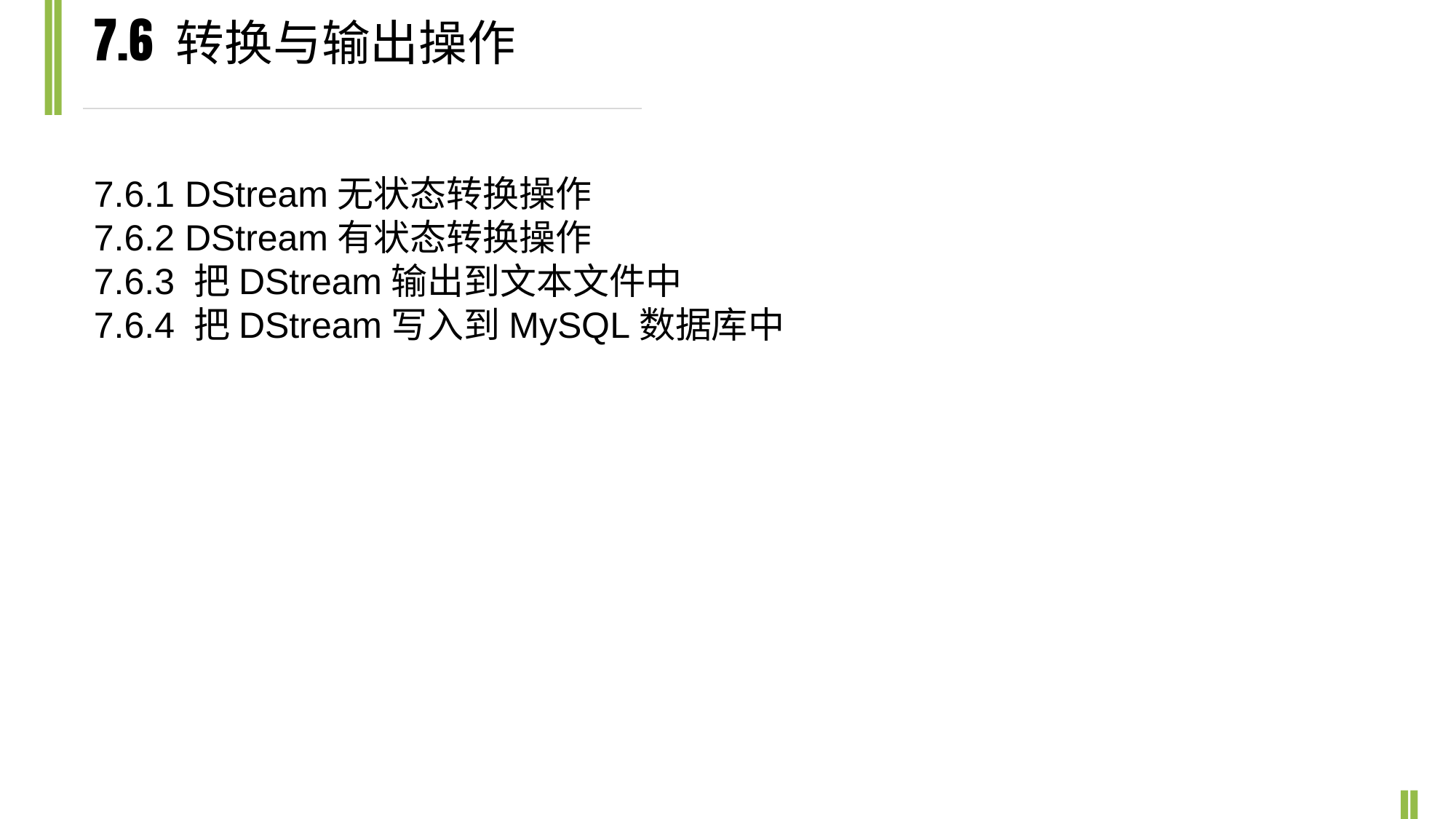

7.6 转换与输出操作

7.6.1 DStream无状态转换操作
7.6.2 DStream有状态转换操作
7.6.3 把DStream输出到文本文件中
7.6.4 把DStream写入到MySQL数据库中